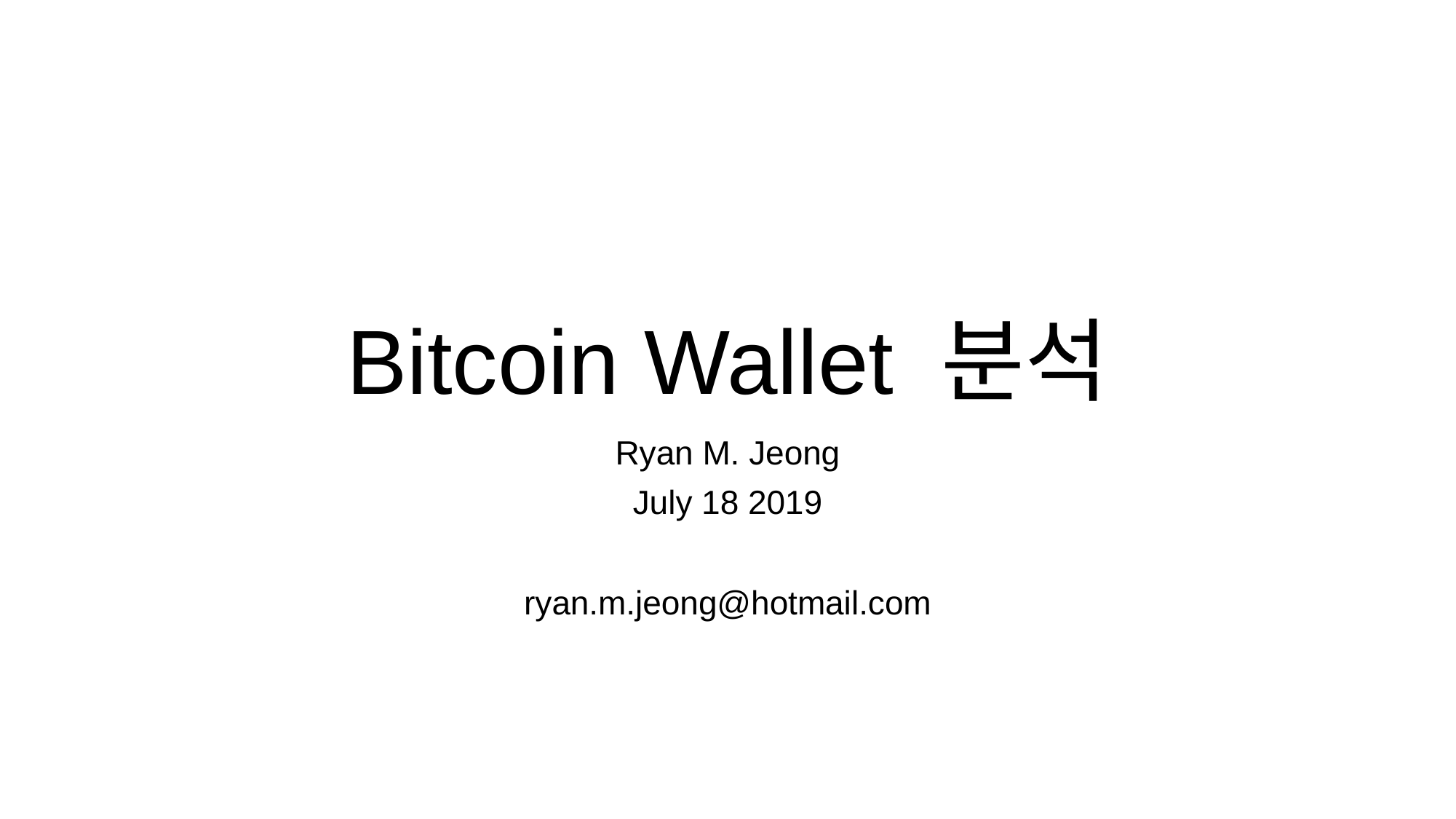

# Bitcoin Wallet 분석
Ryan M. Jeong
July 18 2019

ryan.m.jeong@hotmail.com